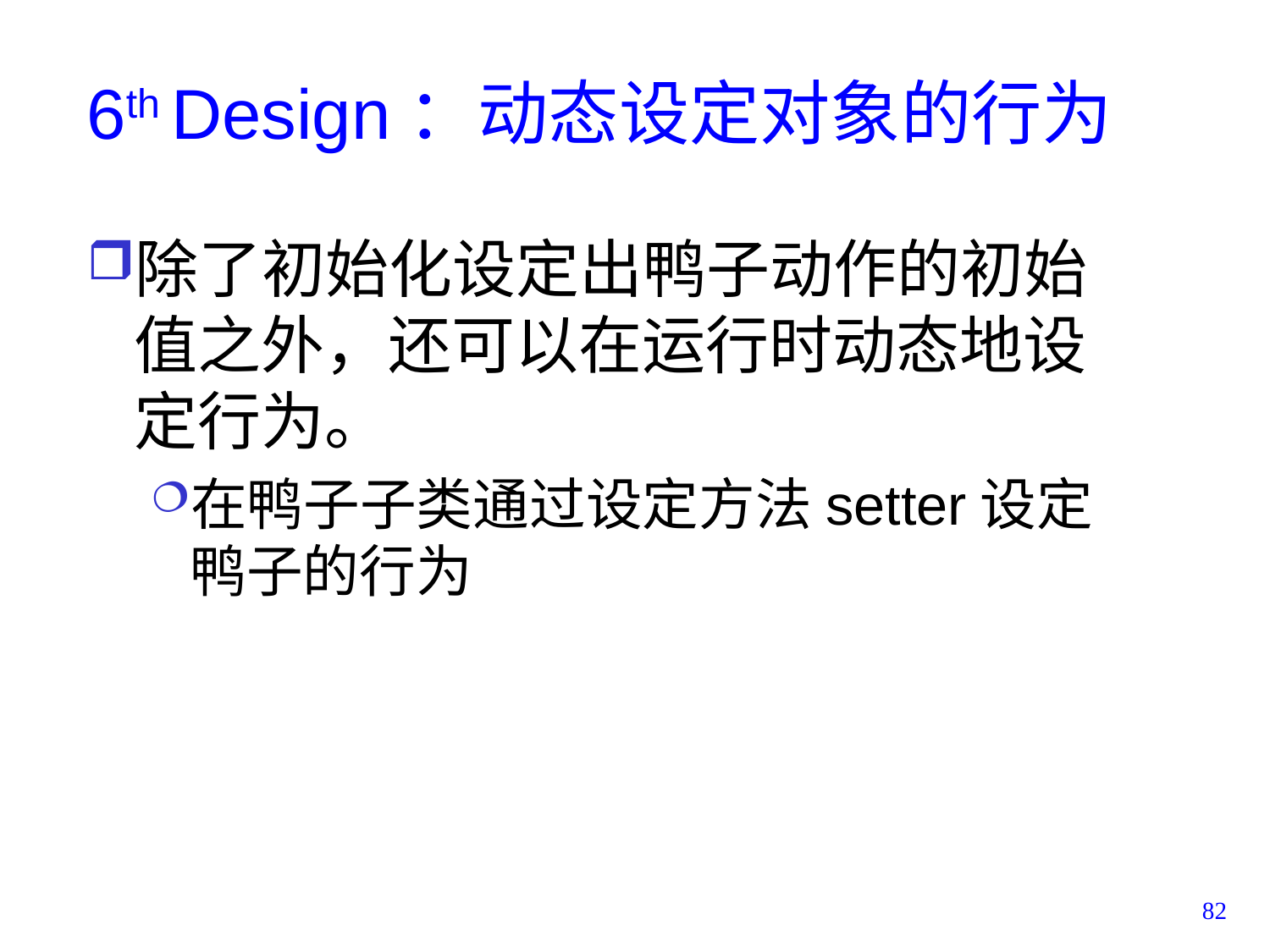

# 6th Design：动态设定对象的行为
除了初始化设定出鸭子动作的初始值之外，还可以在运行时动态地设定行为。
在鸭子子类通过设定方法setter设定鸭子的行为
82